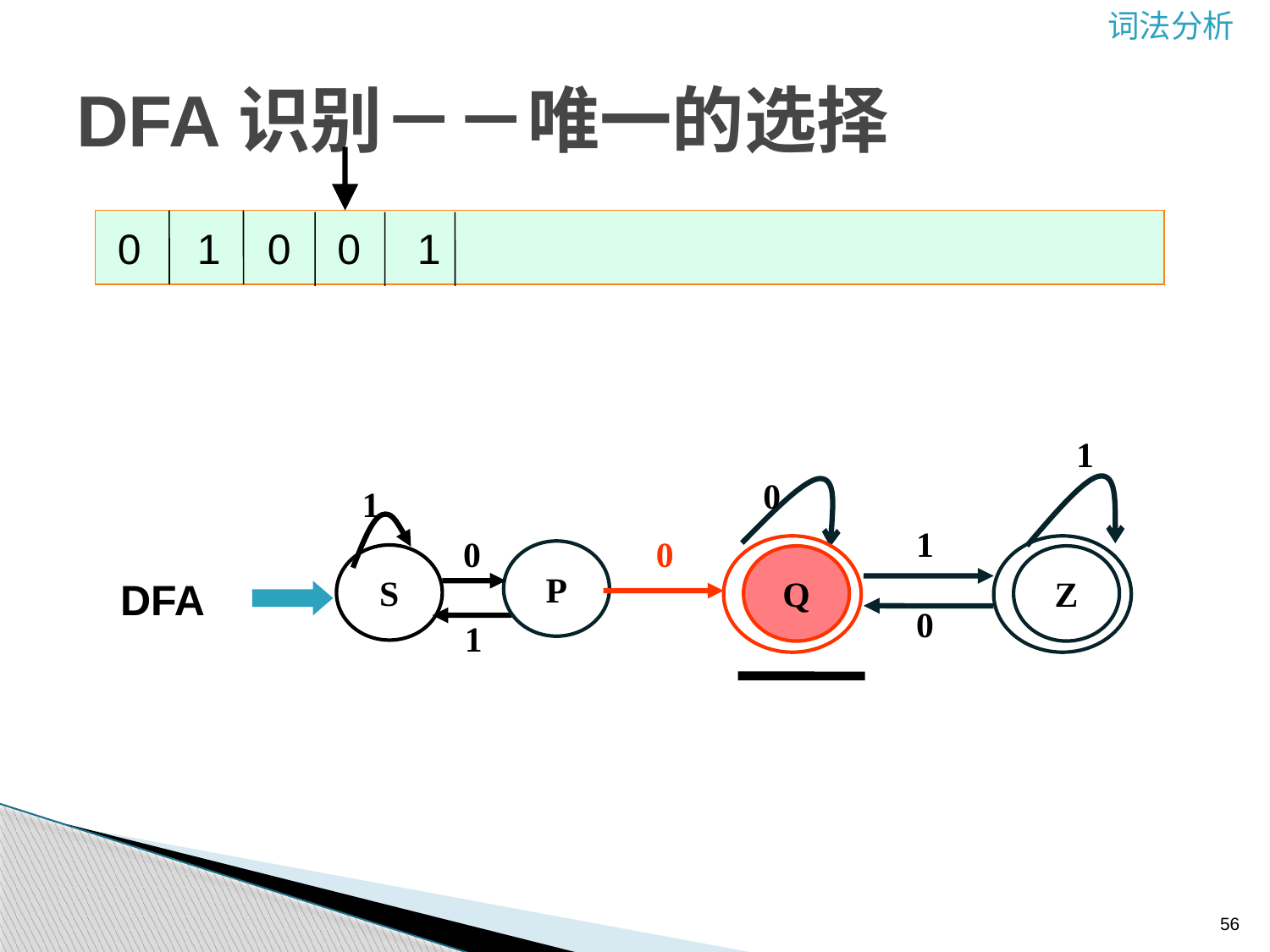

# DFA识别－－唯一的选择

0
1
0
0
1
1

0

1

1
0
0

P
S
Q
0,1
Z
DFA

0

1

56